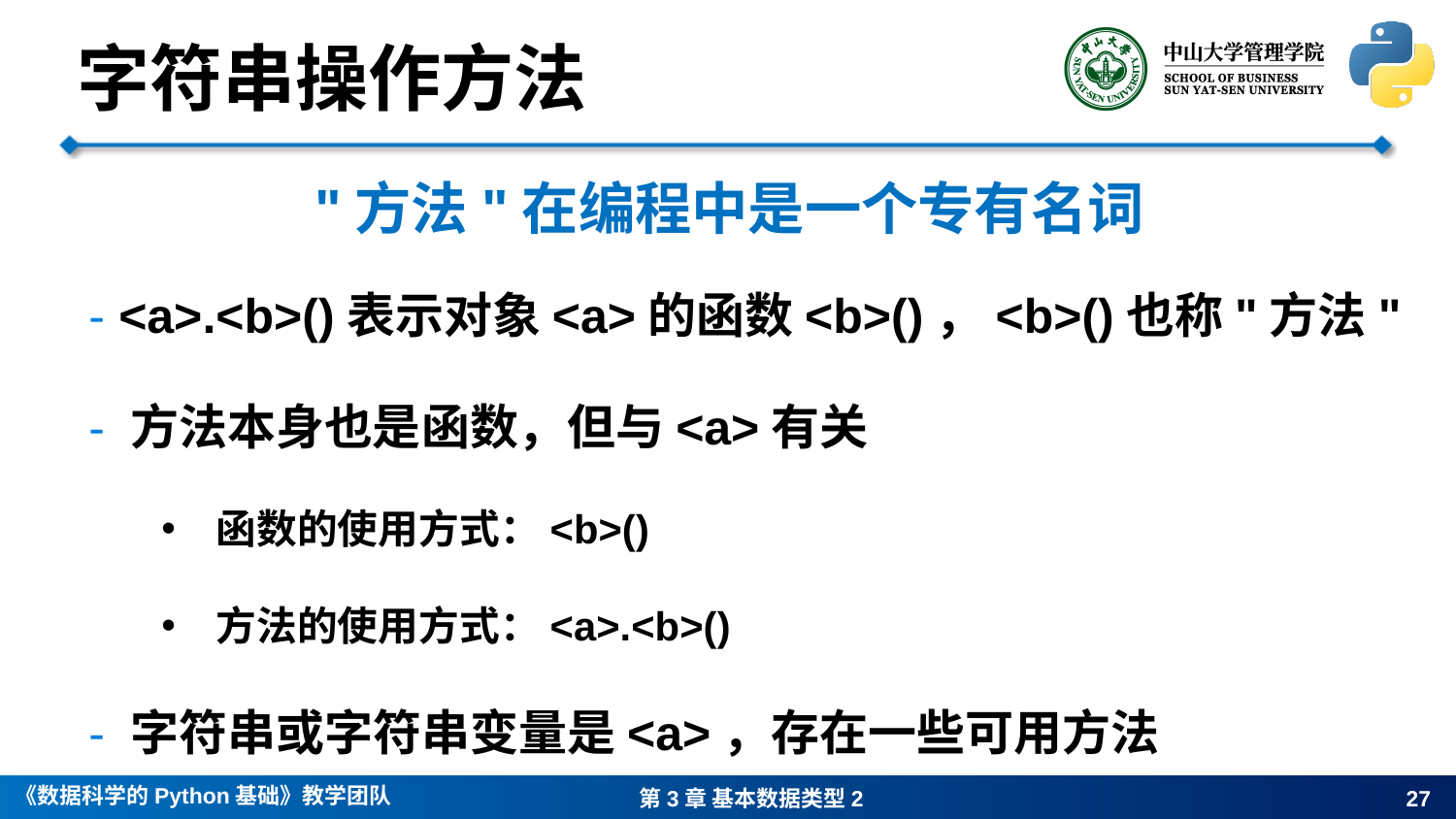

字符串操作方法
"方法"在编程中是一个专有名词
- <a>.<b>()表示对象<a>的函数<b>()，<b>()也称"方法"
- 方法本身也是函数，但与<a>有关
函数的使用方式：<b>()
方法的使用方式：<a>.<b>()
- 字符串或字符串变量是<a>，存在一些可用方法
27